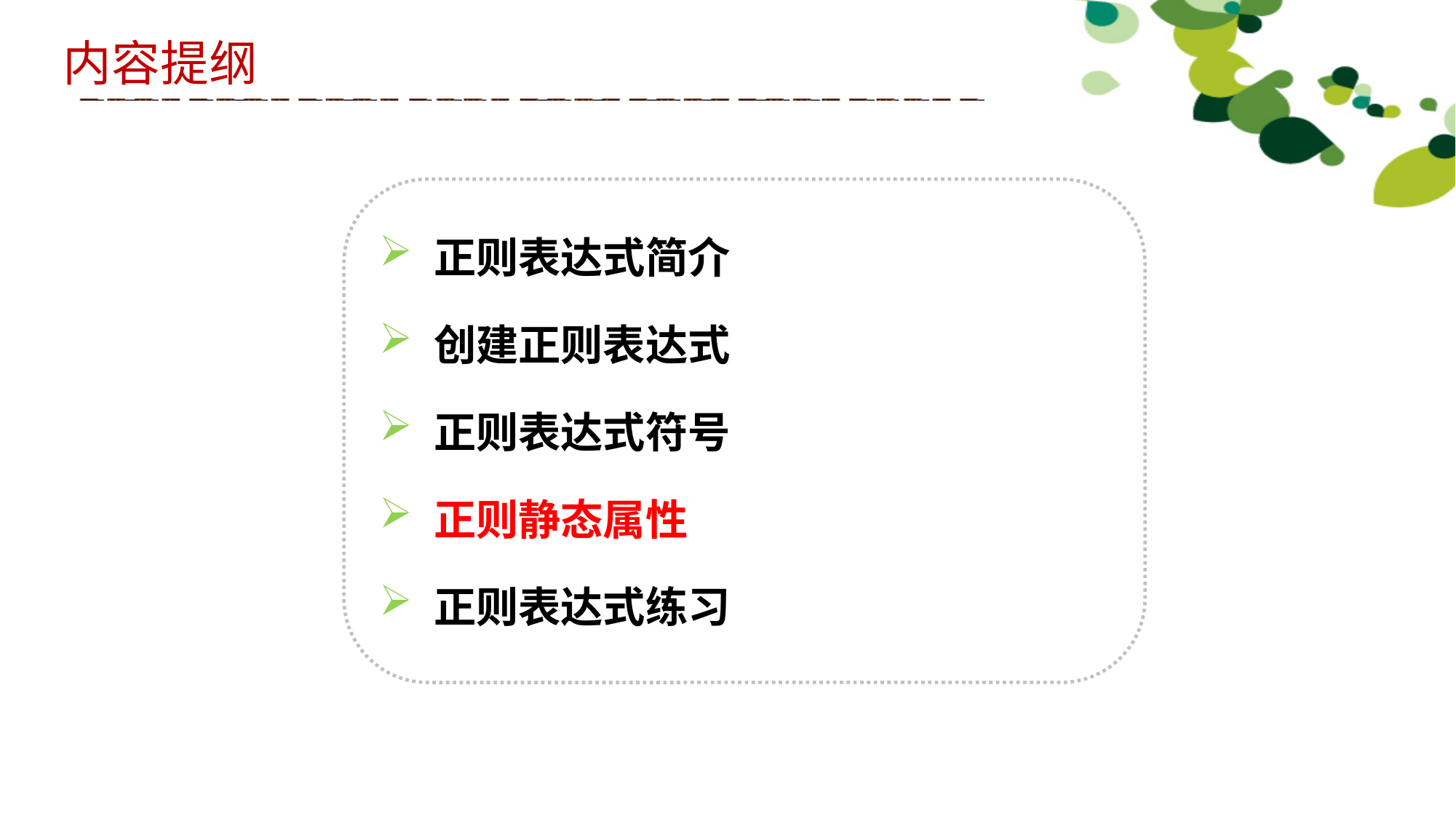

内容提纲
正则表达式简介
创建正则表达式
正则表达式符号
正则静态属性
正则表达式练习